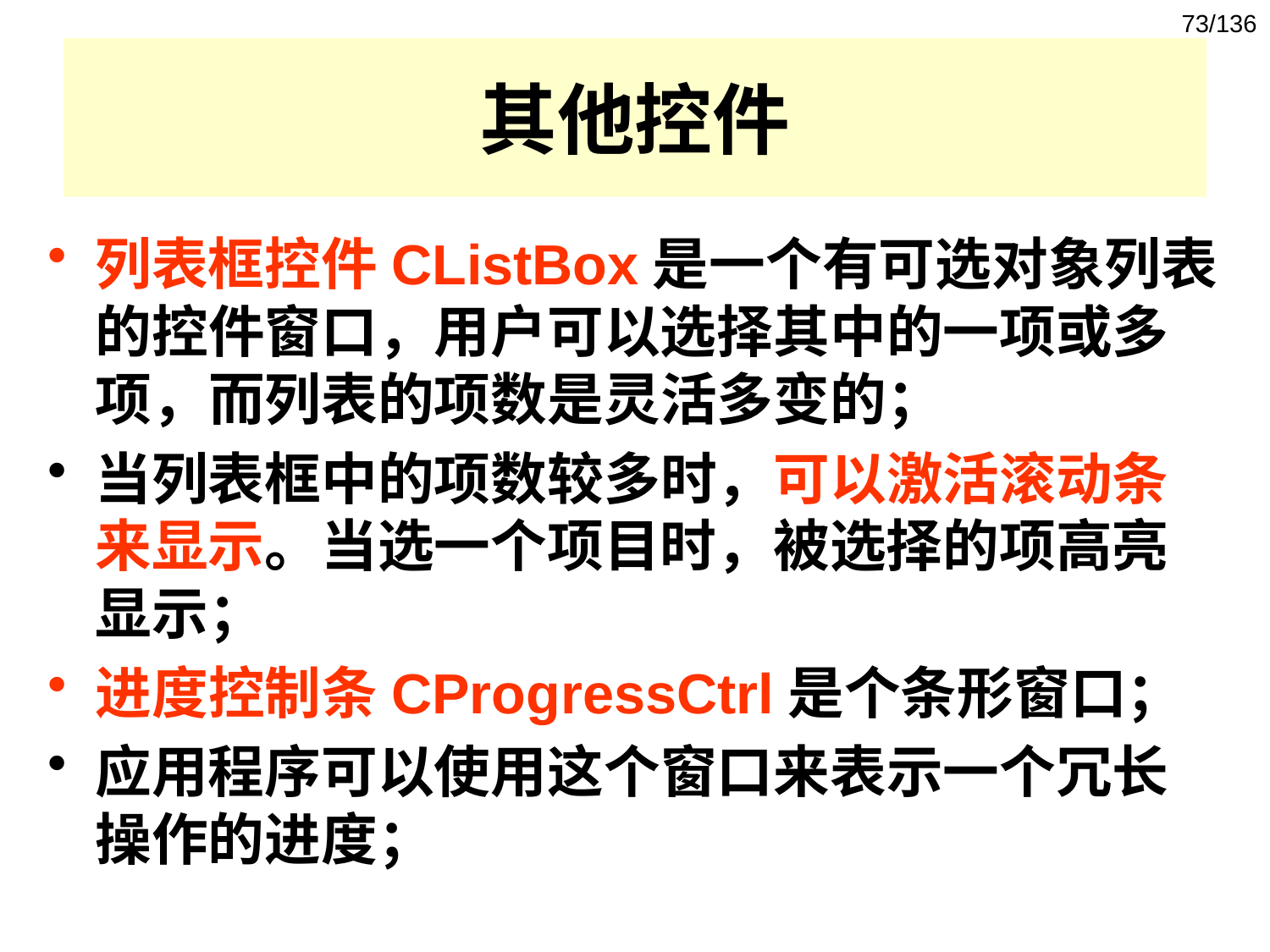

73/136
# 其他控件
列表框控件CListBox是一个有可选对象列表的控件窗口，用户可以选择其中的一项或多项，而列表的项数是灵活多变的；
当列表框中的项数较多时，可以激活滚动条来显示。当选一个项目时，被选择的项高亮显示；
进度控制条CProgressCtrl是个条形窗口；
应用程序可以使用这个窗口来表示一个冗长操作的进度；